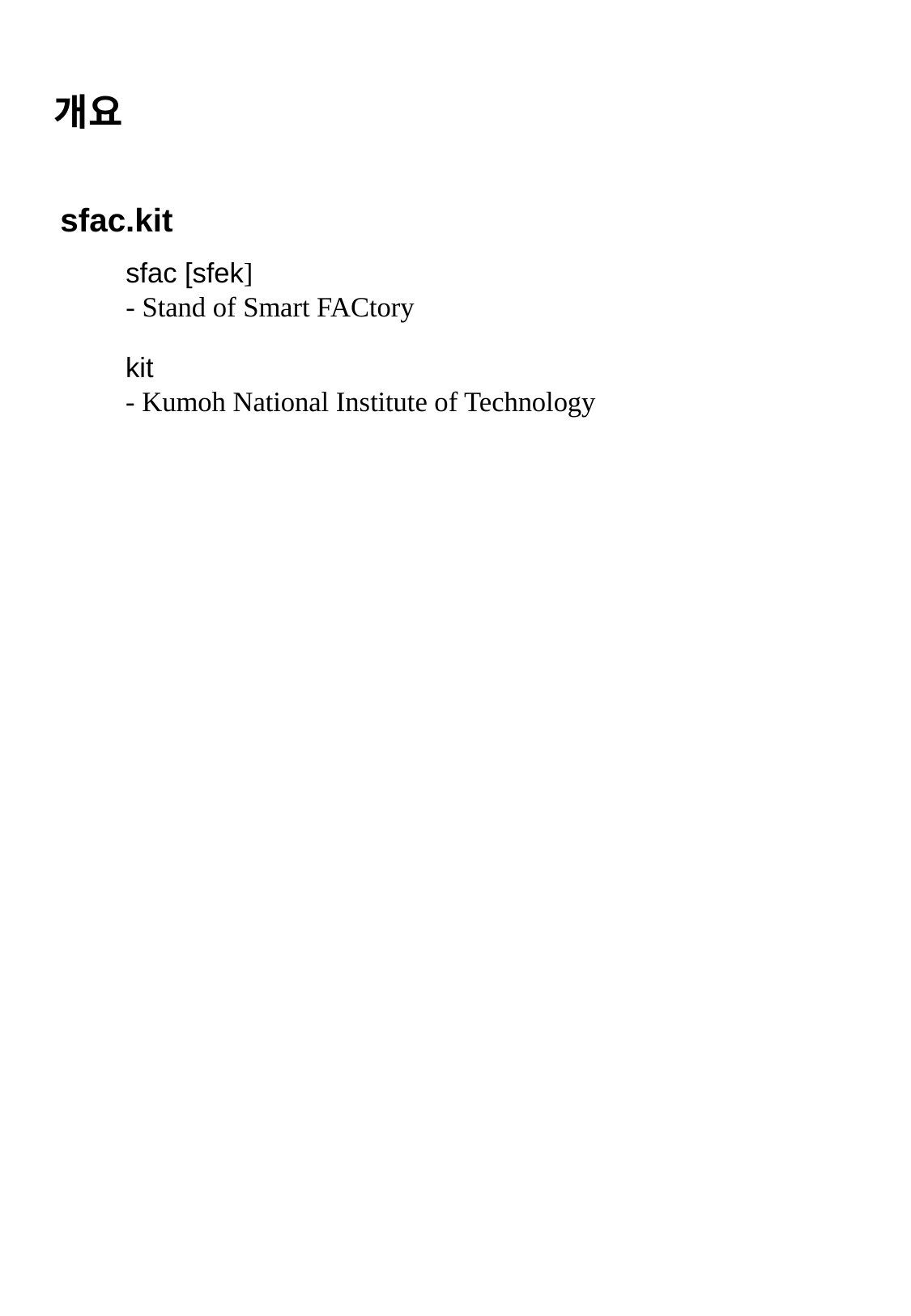

개요
sfac.kit
sfac [sfek]
- Stand of Smart FACtory
kit
- Kumoh National Institute of Technology